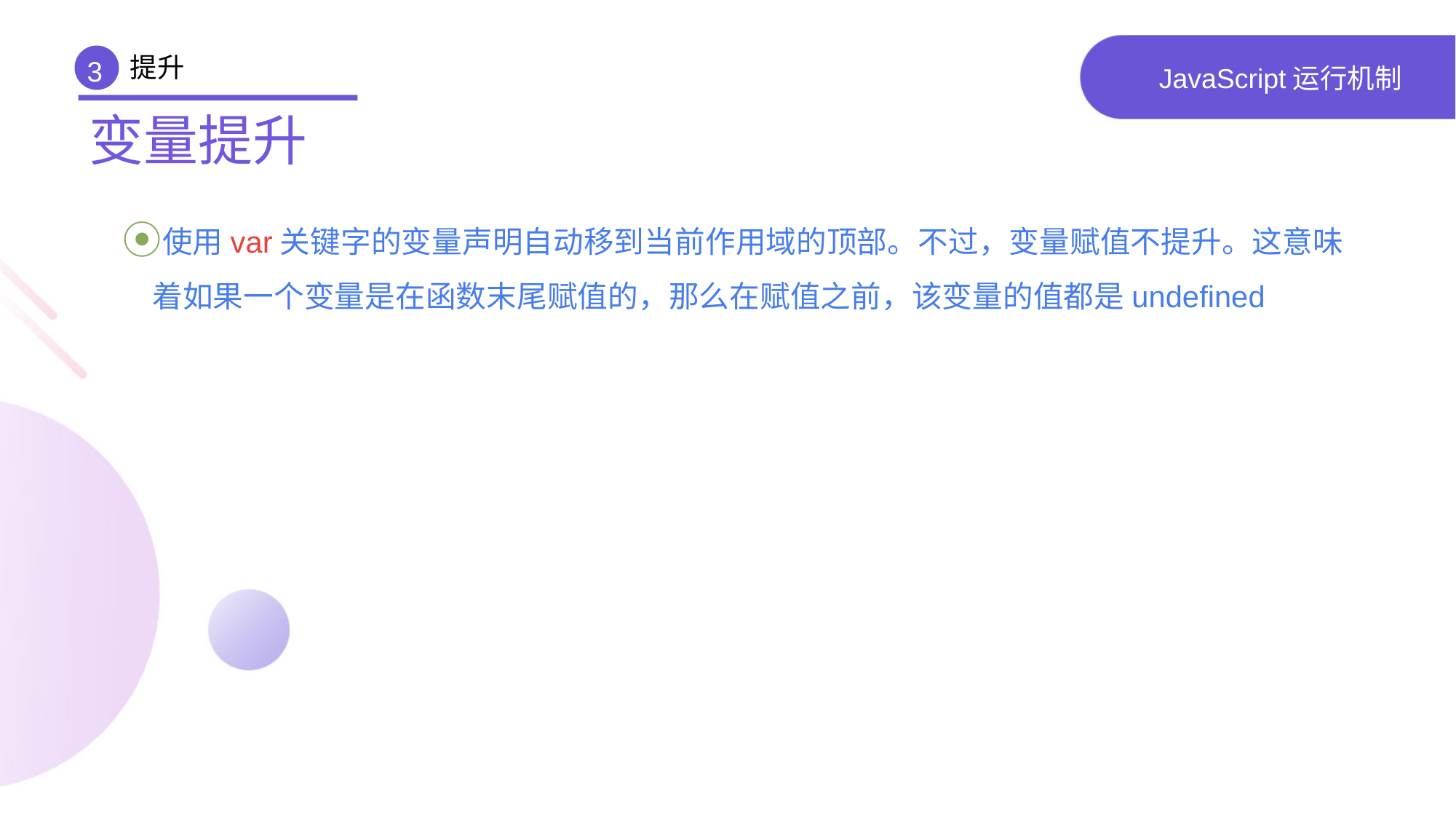

提升
3
# JavaScript运行机制
变量提升
使用var关键字的变量声明自动移到当前作用域的顶部。不过，变量赋值不提升。这意味着如果一个变量是在函数末尾赋值的，那么在赋值之前，该变量的值都是undefined